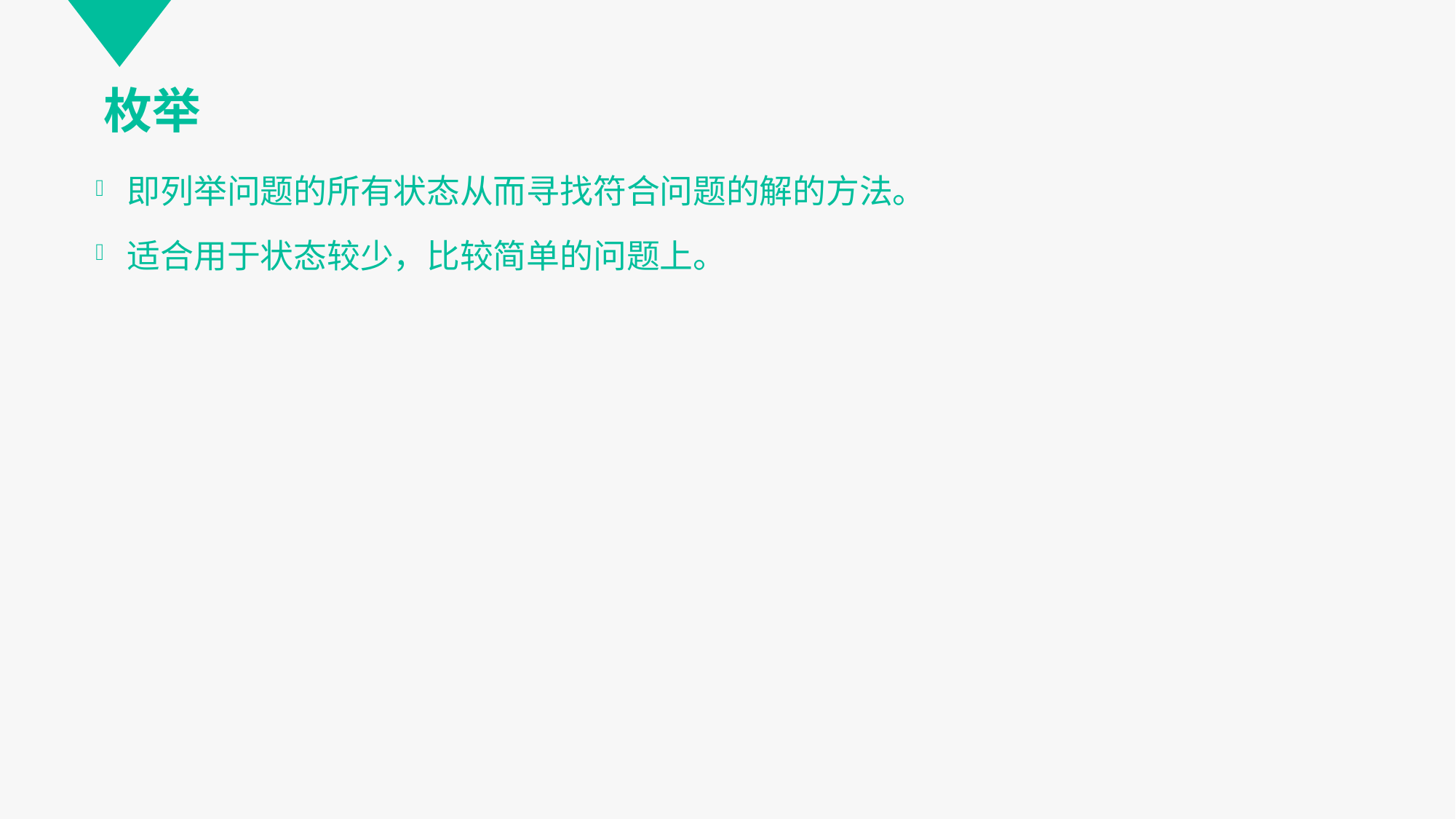

# 枚举
即列举问题的所有状态从而寻找符合问题的解的方法。
适合用于状态较少，比较简单的问题上。